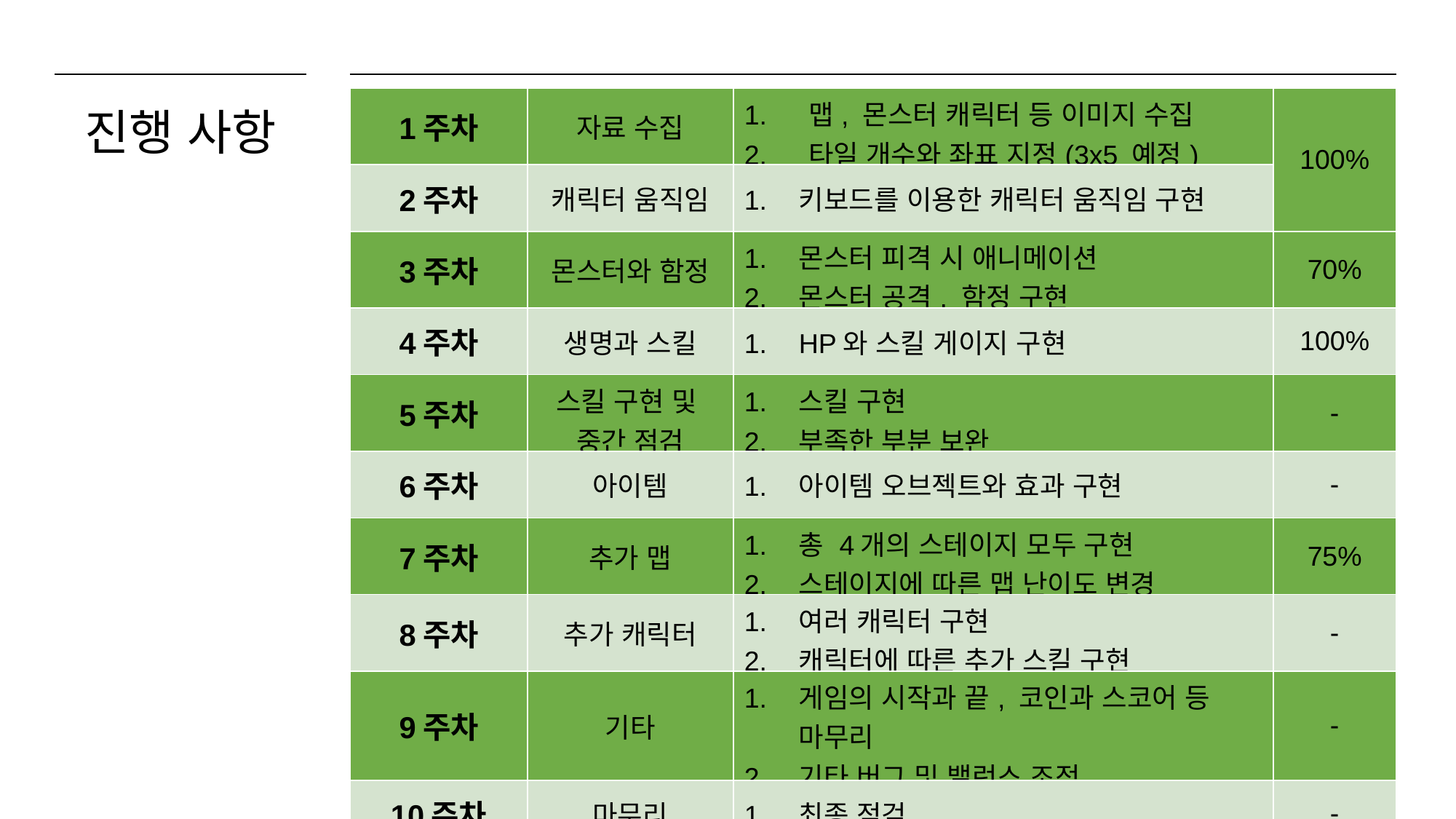

| 1주차 | 자료 수집 | 맵, 몬스터 캐릭터 등 이미지 수집 타일 개수와 좌표 지정(3x5 예정) | 100% |
| --- | --- | --- | --- |
| 2주차 | 캐릭터 움직임 | 키보드를 이용한 캐릭터 움직임 구현 |  |
| 3주차 | 몬스터와 함정 | 몬스터 피격 시 애니메이션 몬스터 공격, 함정 구현 | 70% |
| 4주차 | 생명과 스킬 | HP와 스킬 게이지 구현 | 100% |
| 5주차 | 스킬 구현 및 중간 점검 | 스킬 구현 부족한 부분 보완 | - |
| 6주차 | 아이템 | 아이템 오브젝트와 효과 구현 | - |
| 7주차 | 추가 맵 | 총 4개의 스테이지 모두 구현 스테이지에 따른 맵 난이도 변경 | 75% |
| 8주차 | 추가 캐릭터 | 여러 캐릭터 구현 캐릭터에 따른 추가 스킬 구현 | - |
| 9주차 | 기타 | 게임의 시작과 끝, 코인과 스코어 등 마무리 기타 버그 및 밸런스 조정 | - |
| 10주차 | 마무리 | 최종 점검 | - |
진행 사항